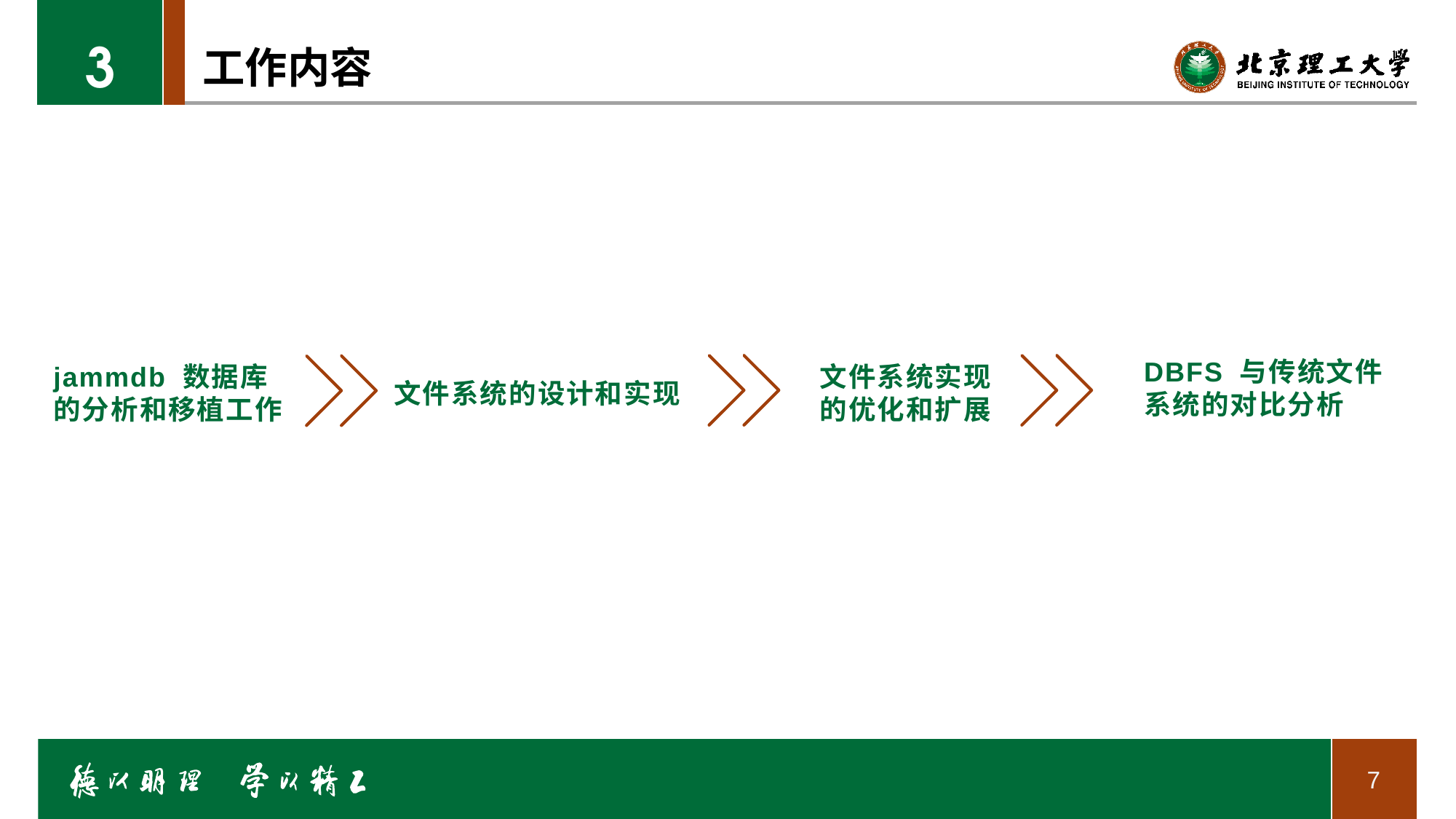

3
# 工作内容
DBFS 与传统文件系统的对比分析

文件系统实现的优化和扩展

jammdb 数据库的分析和移植工作

文件系统的设计和实现